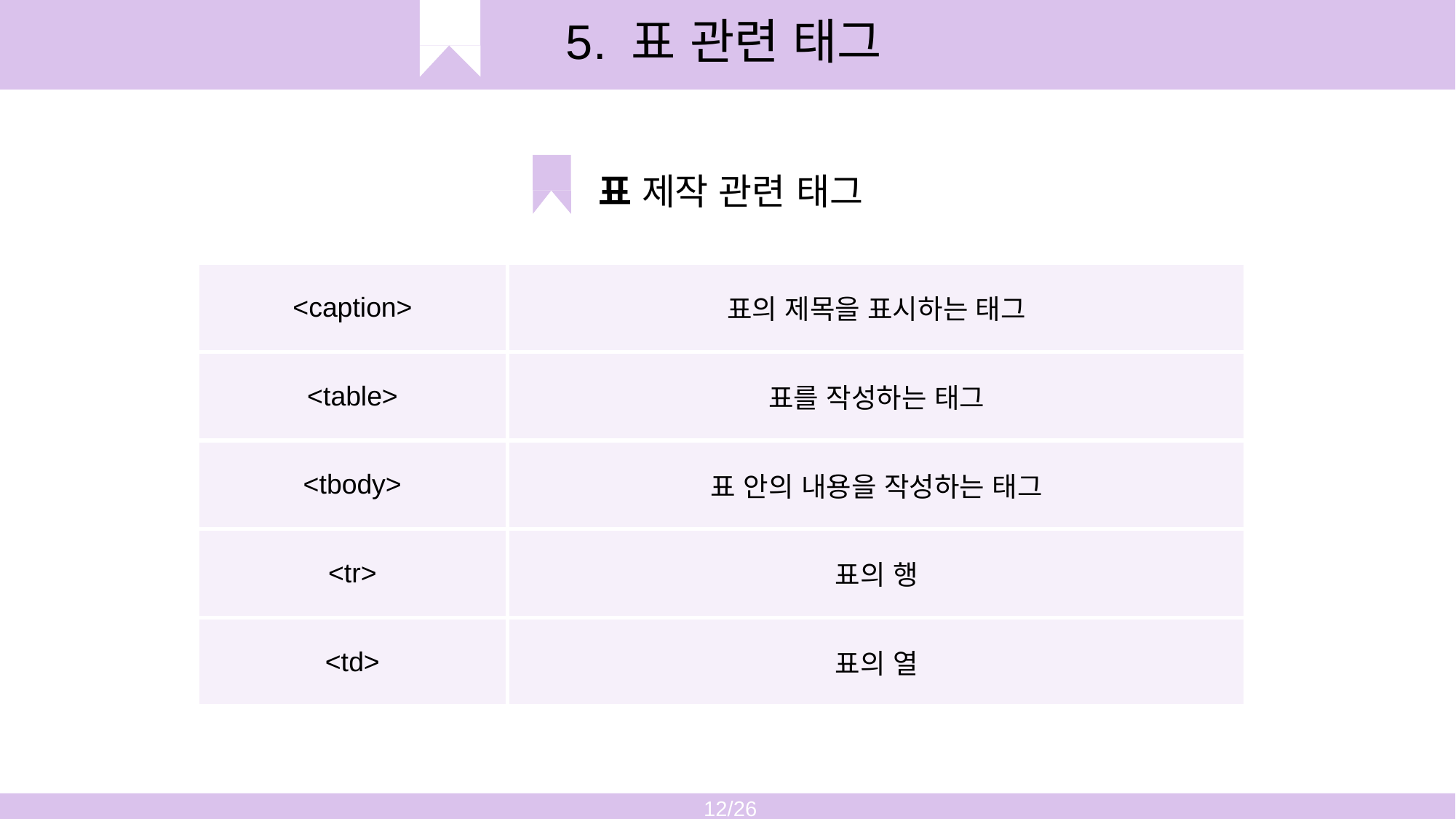

5. 표 관련 태그
표 제작 관련 태그

| <caption> | 표의 제목을 표시하는 태그 |
| --- | --- |
| <table> | 표를 작성하는 태그 |
| <tbody> | 표 안의 내용을 작성하는 태그 |
| <tr> | 표의 행 |
| <td> | 표의 열 |
12/26